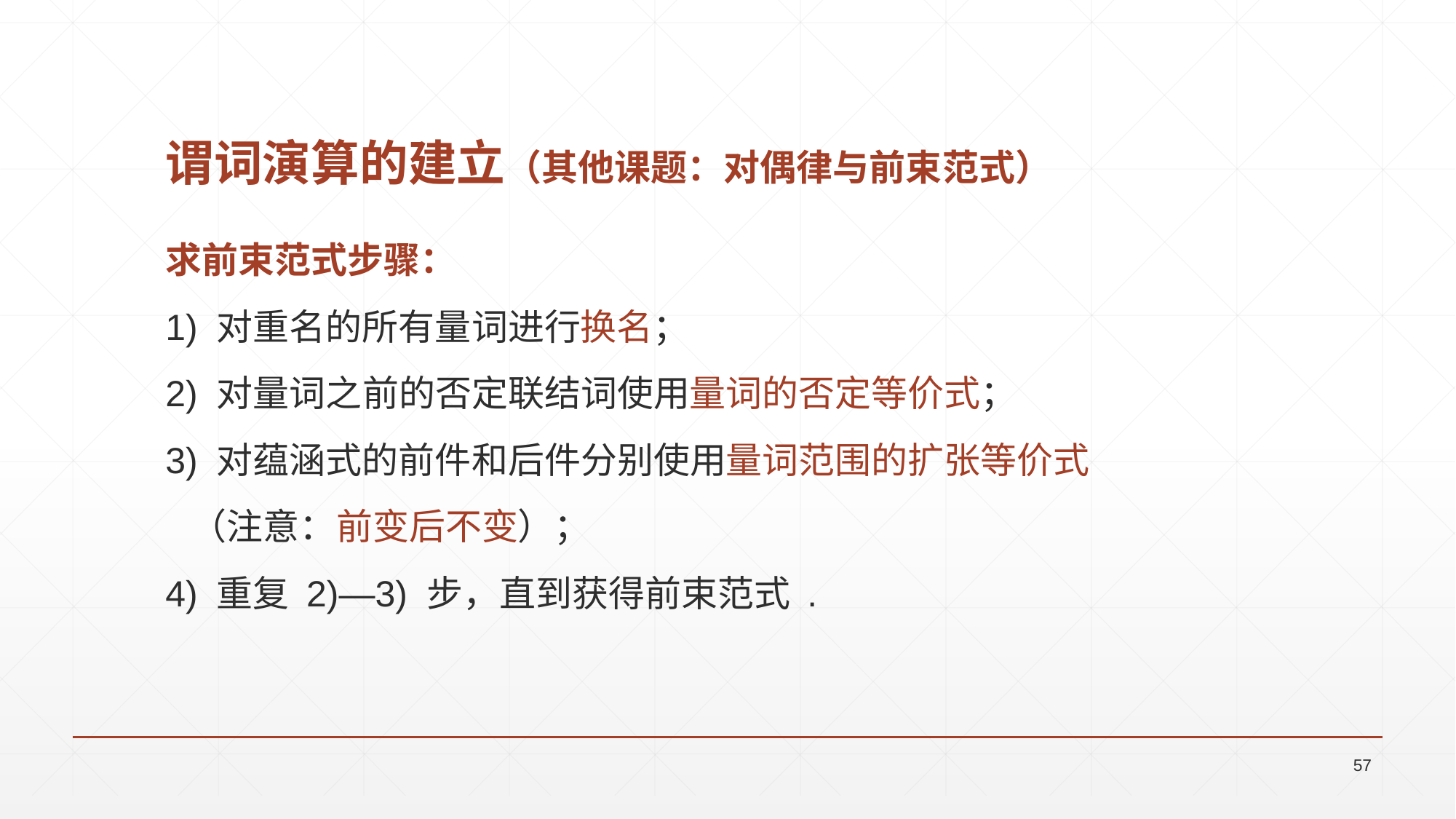

# 谓词演算的建立（其他课题：对偶律与前束范式）
求前束范式步骤：
1) 对重名的所有量词进行换名；
2) 对量词之前的否定联结词使用量词的否定等价式；
3) 对蕴涵式的前件和后件分别使用量词范围的扩张等价式
  （注意：前变后不变）；
4) 重复 2)—3) 步，直到获得前束范式 .
57